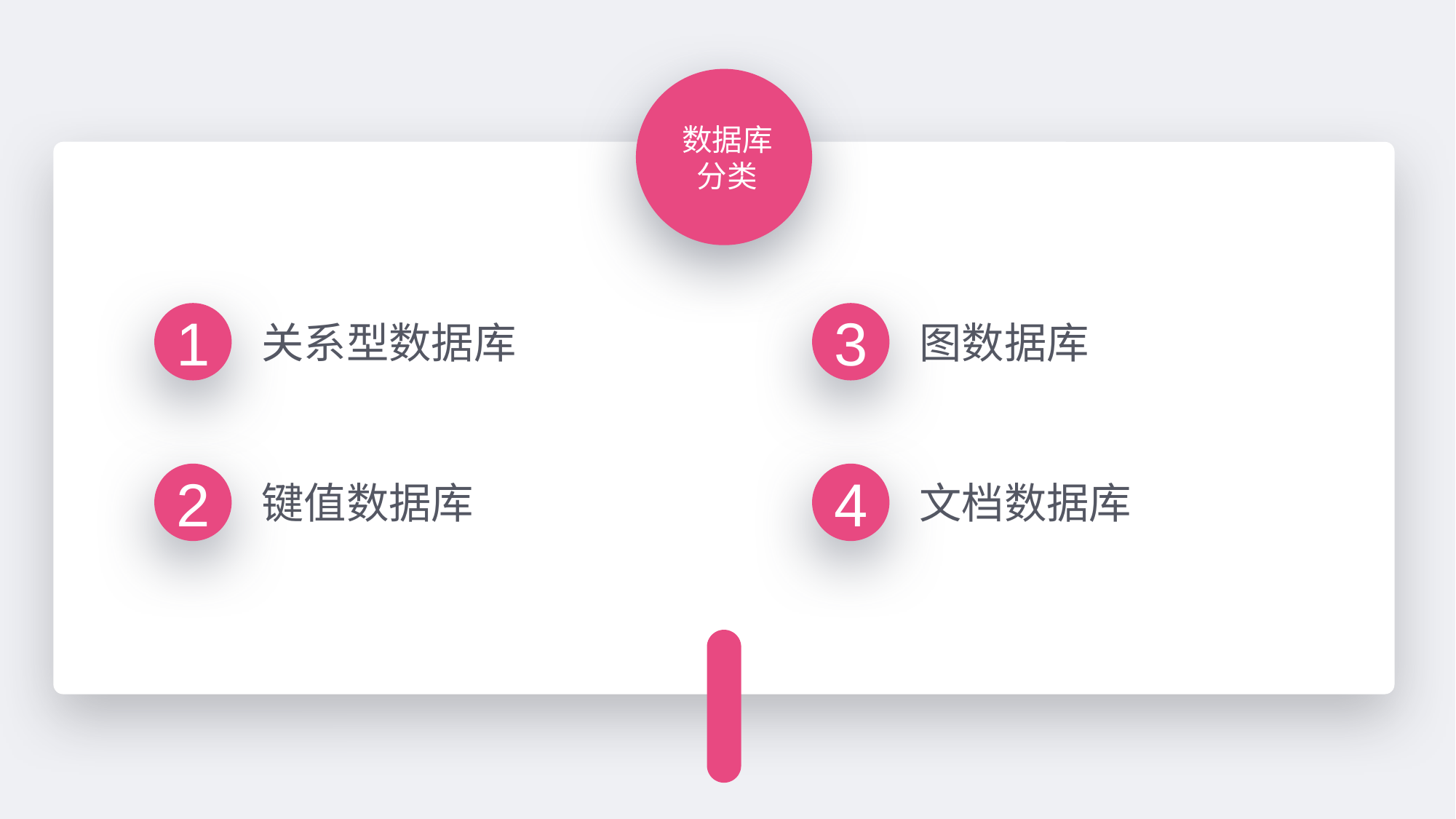

数据库
分类

1

3
关系型数据库
图数据库

2

4
键值数据库
文档数据库